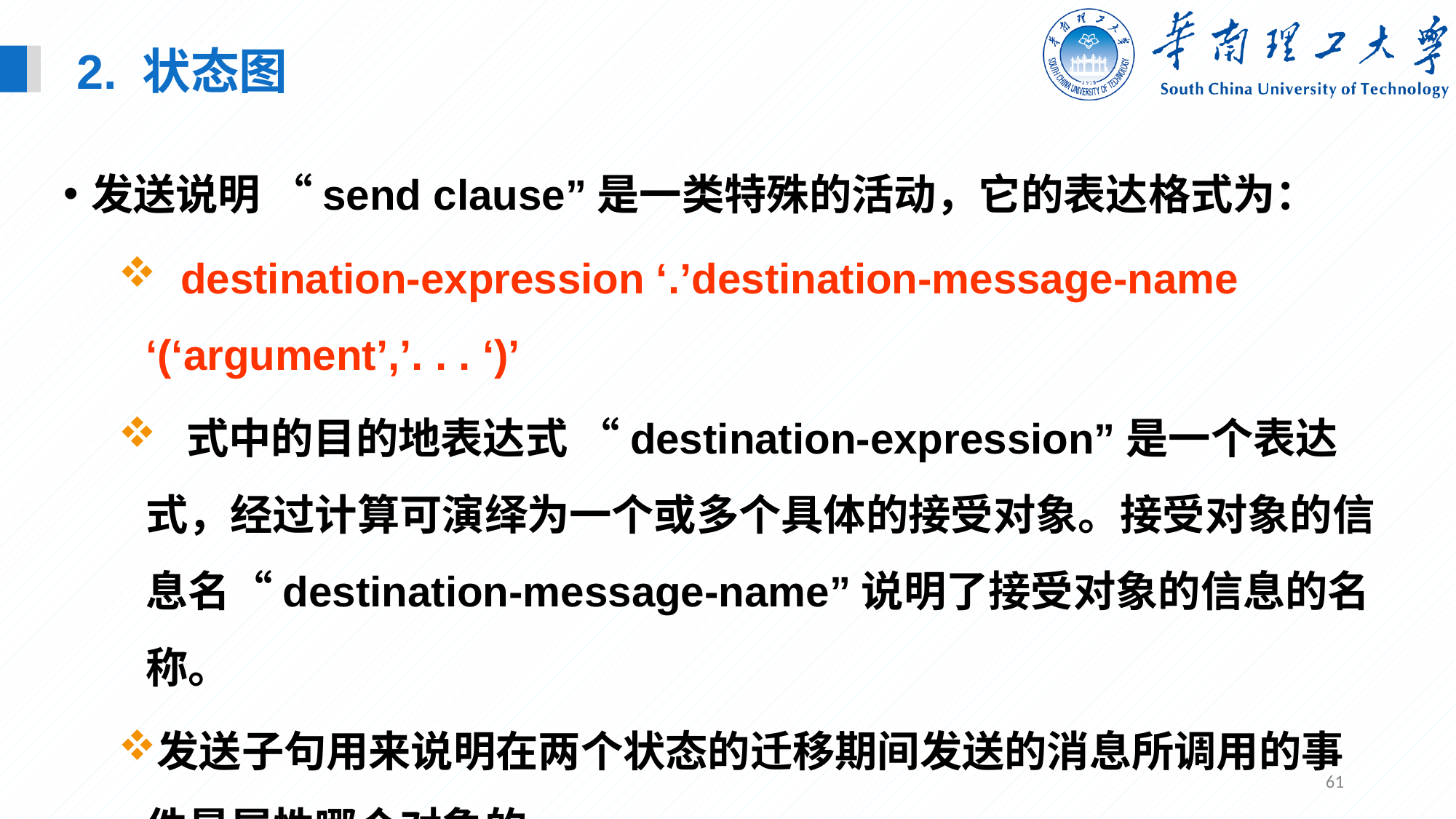

2. 状态图
发送说明 “send clause”是一类特殊的活动，它的表达格式为：
  destination-expression ‘.’destination-message-name ‘(‘argument’,’. . . ‘)’
  式中的目的地表达式 “destination-expression”是一个表达式，经过计算可演绎为一个或多个具体的接受对象。接受对象的信息名“destination-message-name”说明了接受对象的信息的名称。
发送子句用来说明在两个状态的迁移期间发送的消息所调用的事件是属性哪个对象的。
61